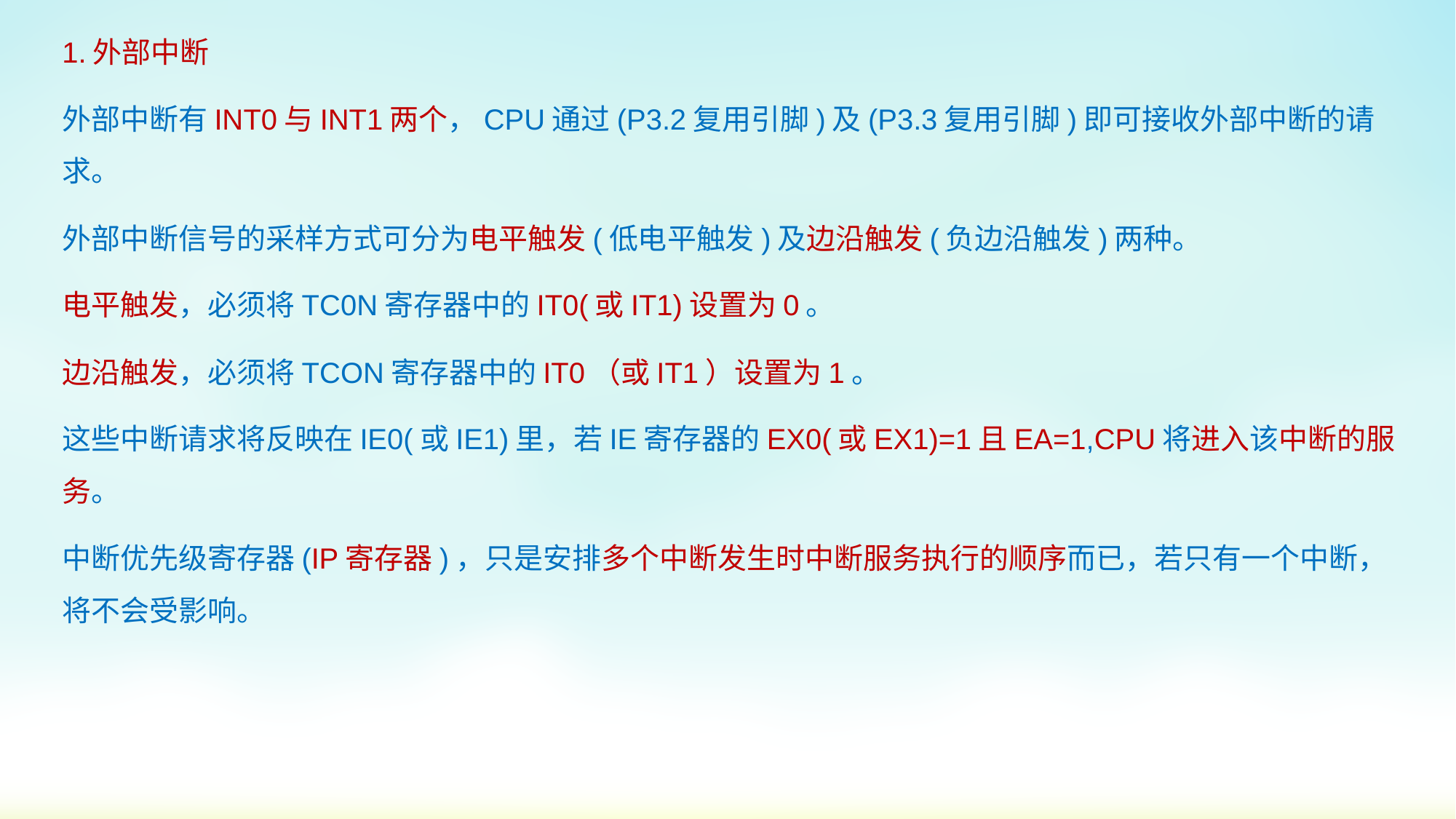

1.外部中断
外部中断有INT0与INT1两个，CPU通过(P3.2复用引脚)及(P3.3复用引脚)即可接收外部中断的请求。
外部中断信号的采样方式可分为电平触发(低电平触发)及边沿触发(负边沿触发)两种。
电平触发，必须将TC0N寄存器中的IT0(或IT1)设置为0。
边沿触发，必须将TCON寄存器中的IT0（或IT1）设置为1。
这些中断请求将反映在IE0(或IE1)里，若IE寄存器的EX0(或EX1)=1且EA=1,CPU将进入该中断的服务。
中断优先级寄存器(IP寄存器)，只是安排多个中断发生时中断服务执行的顺序而已，若只有一个中断，将不会受影响。